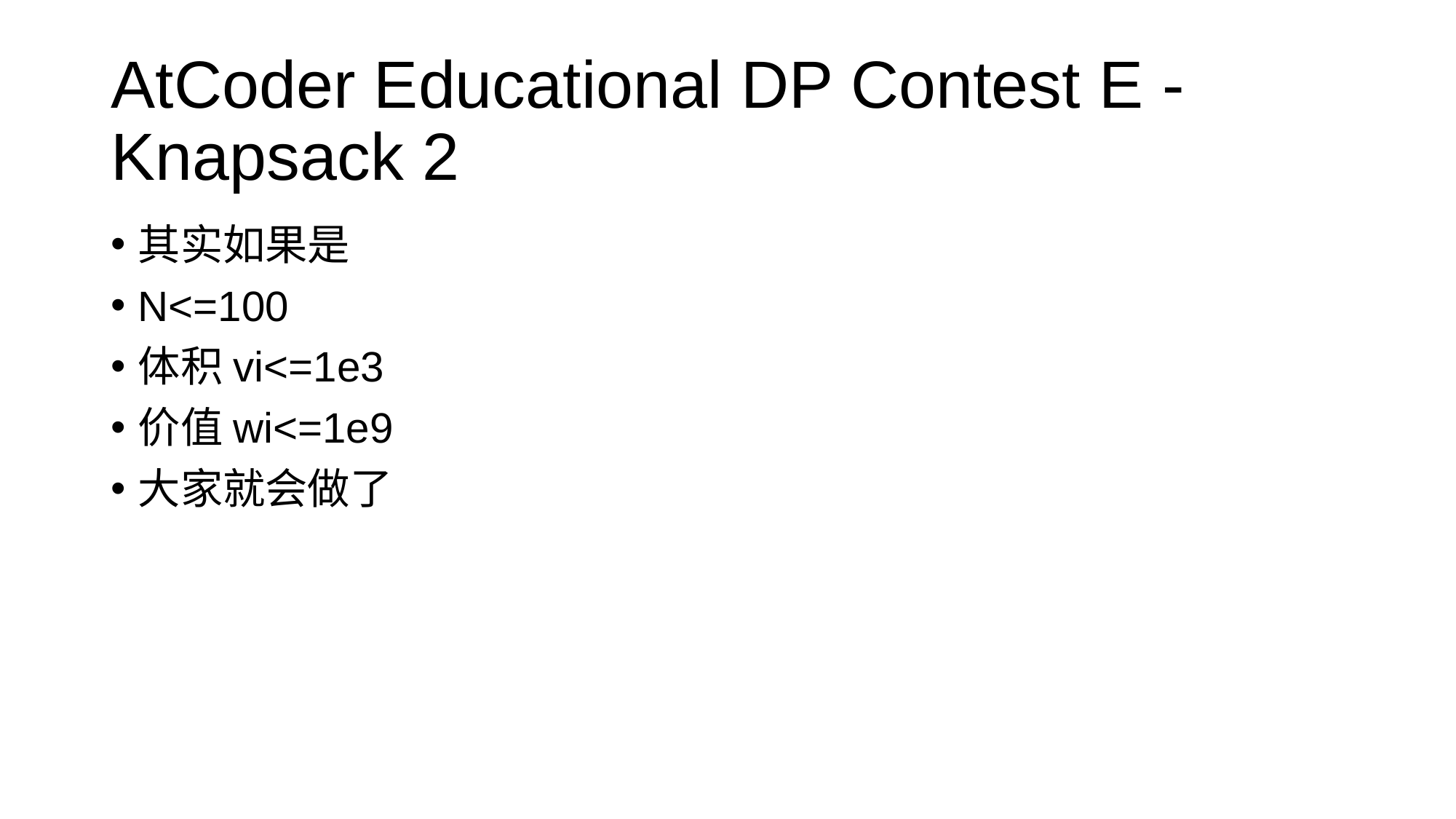

# AtCoder Educational DP Contest E - Knapsack 2
其实如果是
N<=100
体积vi<=1e3
价值wi<=1e9
大家就会做了